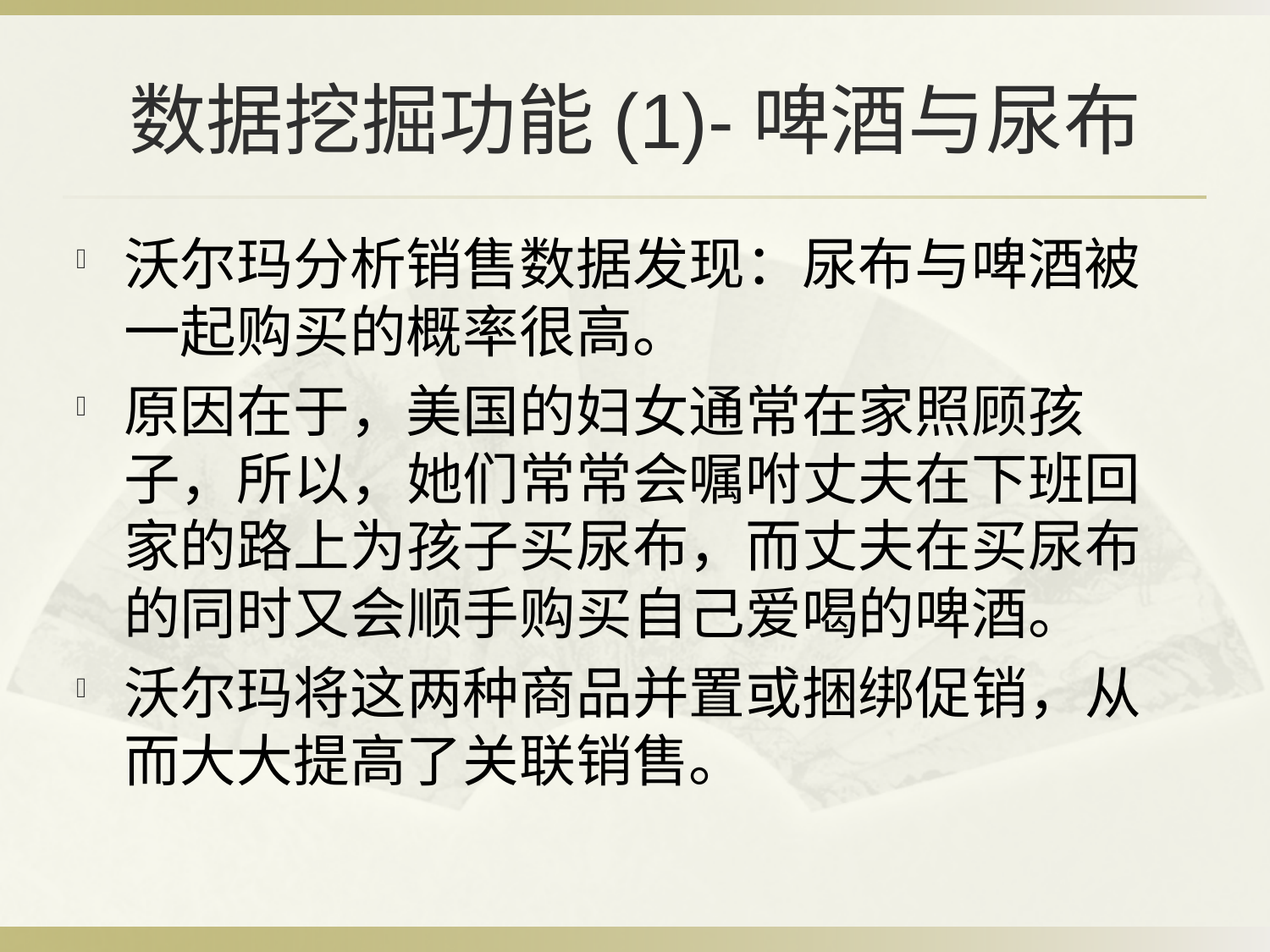

# 数据挖掘功能(1)-啤酒与尿布
沃尔玛分析销售数据发现：尿布与啤酒被一起购买的概率很高。
原因在于，美国的妇女通常在家照顾孩子，所以，她们常常会嘱咐丈夫在下班回家的路上为孩子买尿布，而丈夫在买尿布的同时又会顺手购买自己爱喝的啤酒。
沃尔玛将这两种商品并置或捆绑促销，从而大大提高了关联销售。